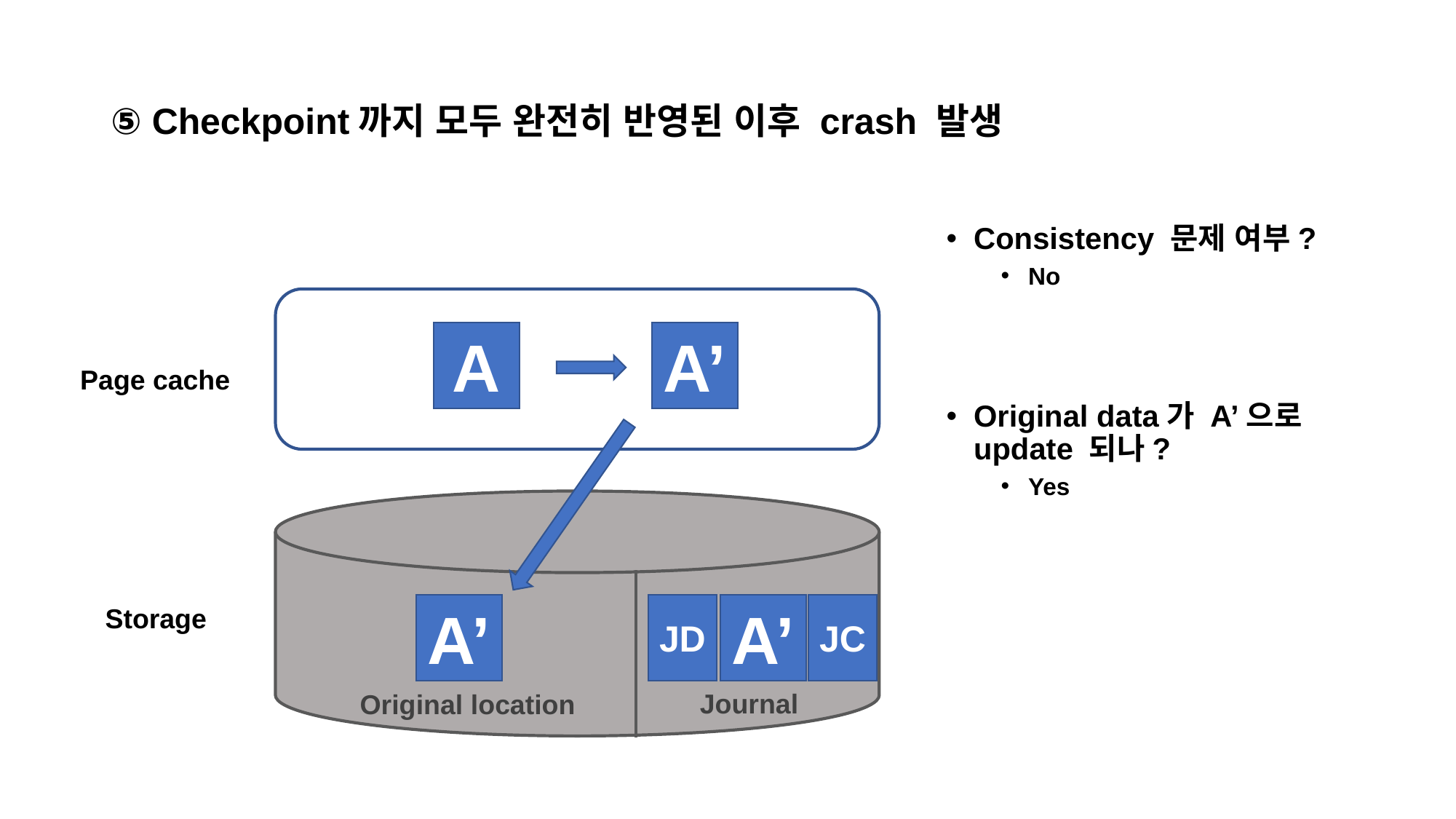

# ⑤ Checkpoint까지 모두 완전히 반영된 이후 crash 발생
Consistency 문제 여부?
No

Original data가 A’으로 update 되나?
Yes

A
A’
Page cache

Storage
A’
JD
A’
JC
Journal
Original location